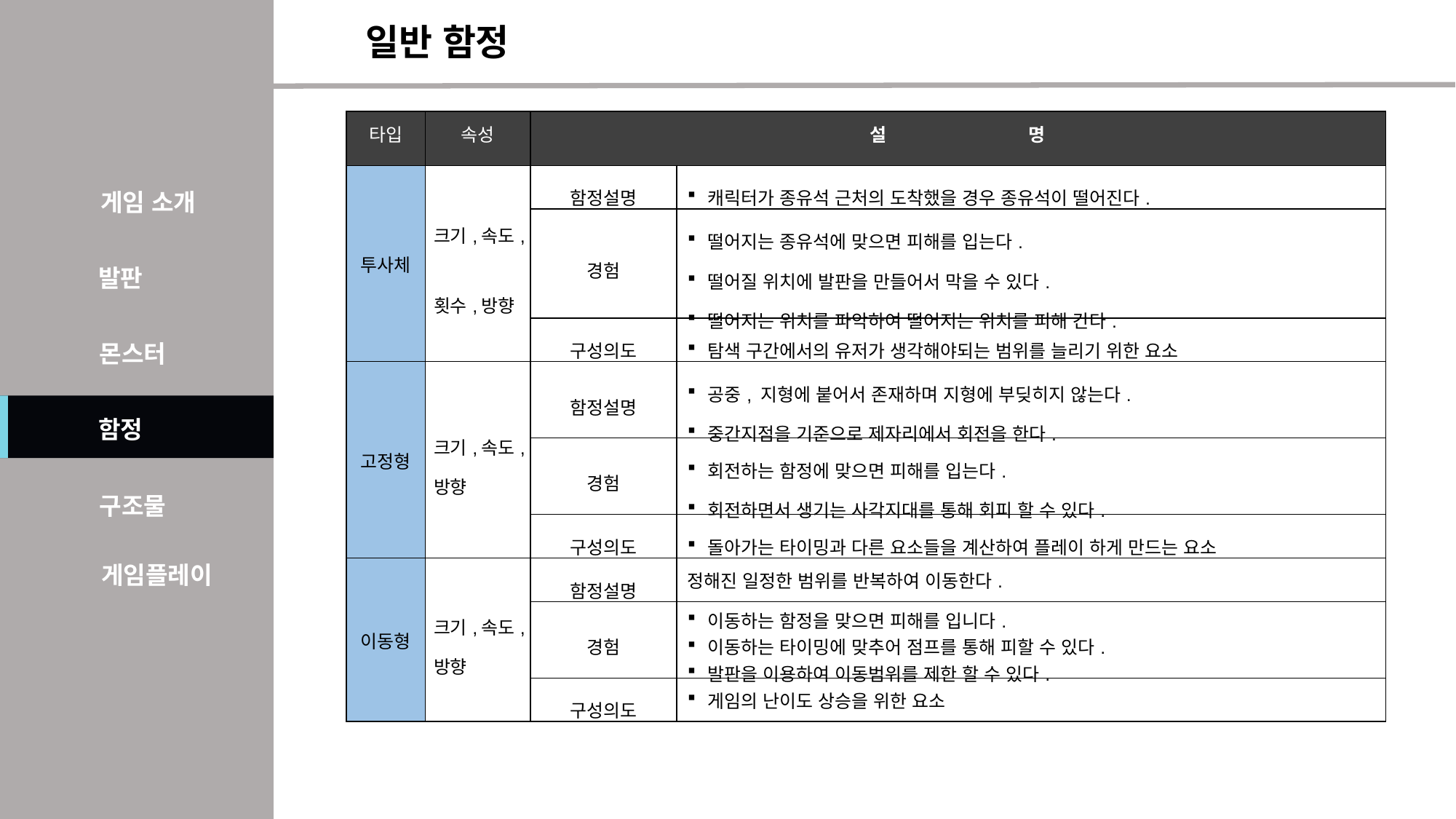

일반 함정
| 타입 | 속성 | 설 명 |  |
| --- | --- | --- | --- |
| 투사체 | 크기,속도, 횟수,방향 | 함정설명 | 캐릭터가 종유석 근처의 도착했을 경우 종유석이 떨어진다. |
|  |  | 경험 | 떨어지는 종유석에 맞으면 피해를 입는다. 떨어질 위치에 발판을 만들어서 막을 수 있다. 떨어지는 위치를 파악하여 떨어지는 위치를 피해 간다. |
|  |  | 구성의도 | 탐색 구간에서의 유저가 생각해야되는 범위를 늘리기 위한 요소 |
| 고정형 | 크기,속도,방향 | 함정설명 | 공중, 지형에 붙어서 존재하며 지형에 부딪히지 않는다. 중간지점을 기준으로 제자리에서 회전을 한다. |
|  |  | 경험 | 회전하는 함정에 맞으면 피해를 입는다. 회전하면서 생기는 사각지대를 통해 회피 할 수 있다. |
|  |  | 구성의도 | 돌아가는 타이밍과 다른 요소들을 계산하여 플레이 하게 만드는 요소 |
| 이동형 | 크기,속도,방향 | 함정설명 | 정해진 일정한 범위를 반복하여 이동한다. |
|  |  | 경험 | 이동하는 함정을 맞으면 피해를 입니다. 이동하는 타이밍에 맞추어 점프를 통해 피할 수 있다. 발판을 이용하여 이동범위를 제한 할 수 있다. |
|  |  | 구성의도 | 게임의 난이도 상승을 위한 요소 |